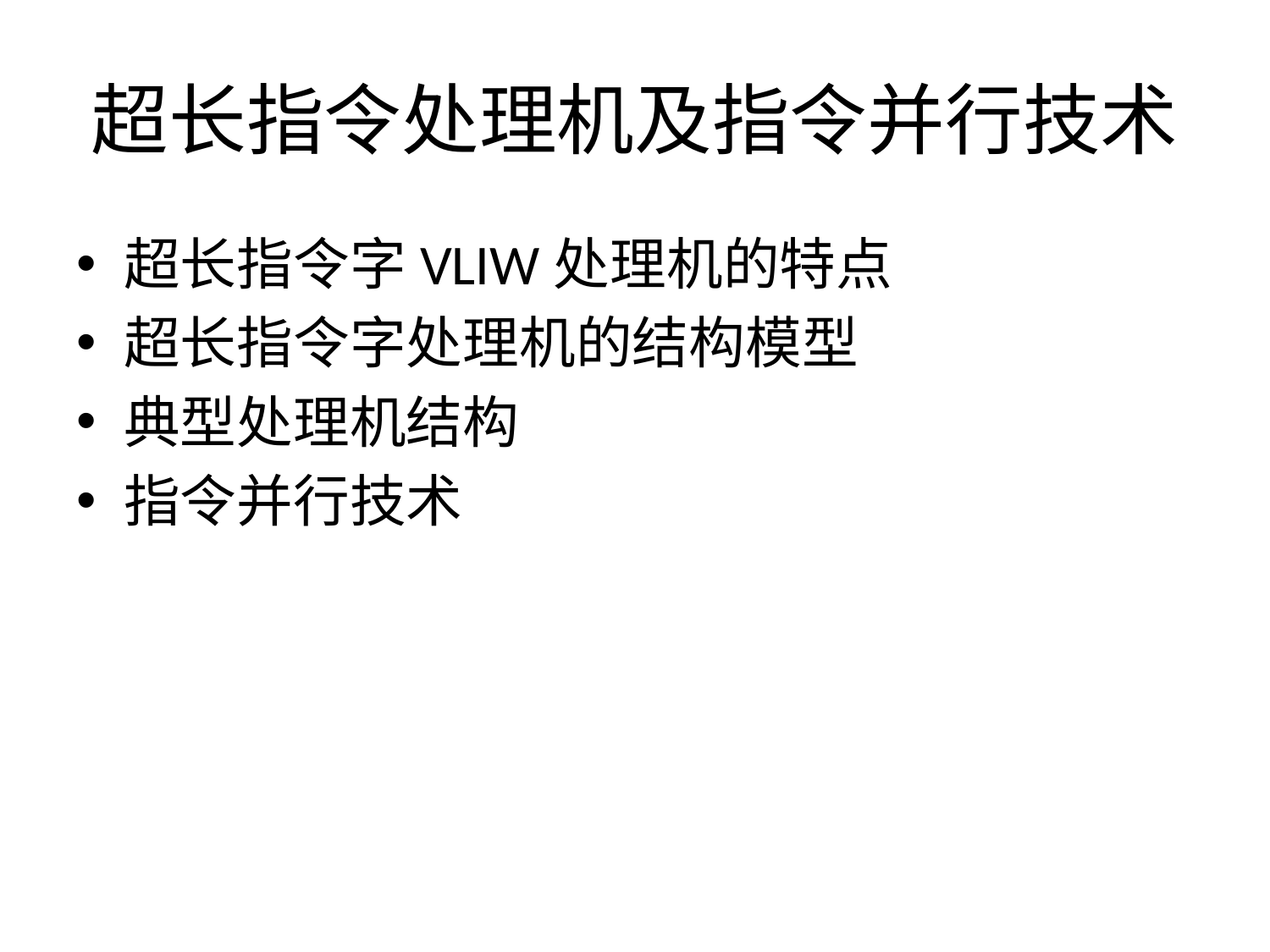

# 超长指令处理机及指令并行技术
超长指令字VLIW处理机的特点
超长指令字处理机的结构模型
典型处理机结构
指令并行技术